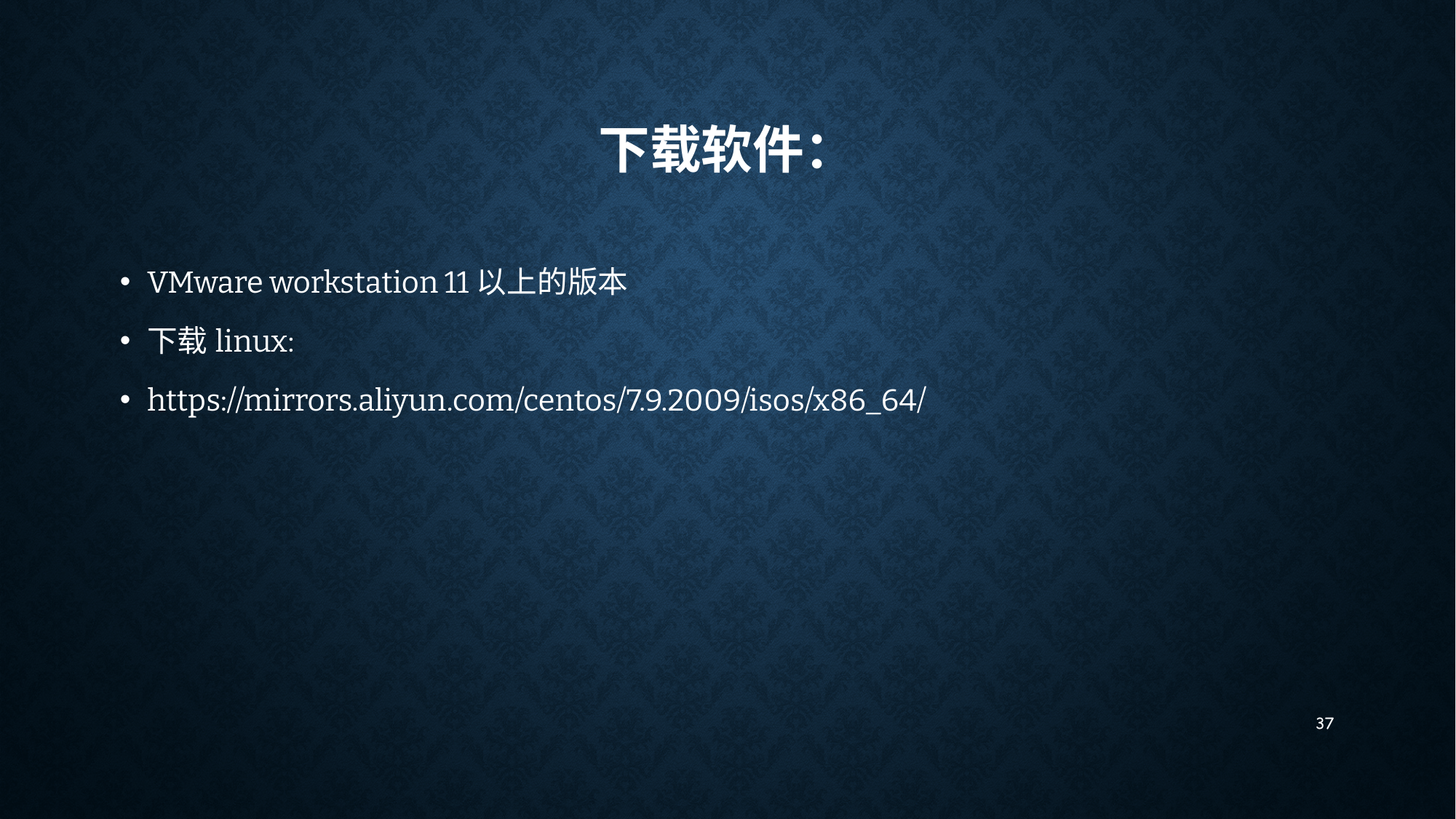

# 下载软件：
VMware workstation 11以上的版本
下载linux:
https://mirrors.aliyun.com/centos/7.9.2009/isos/x86_64/

37